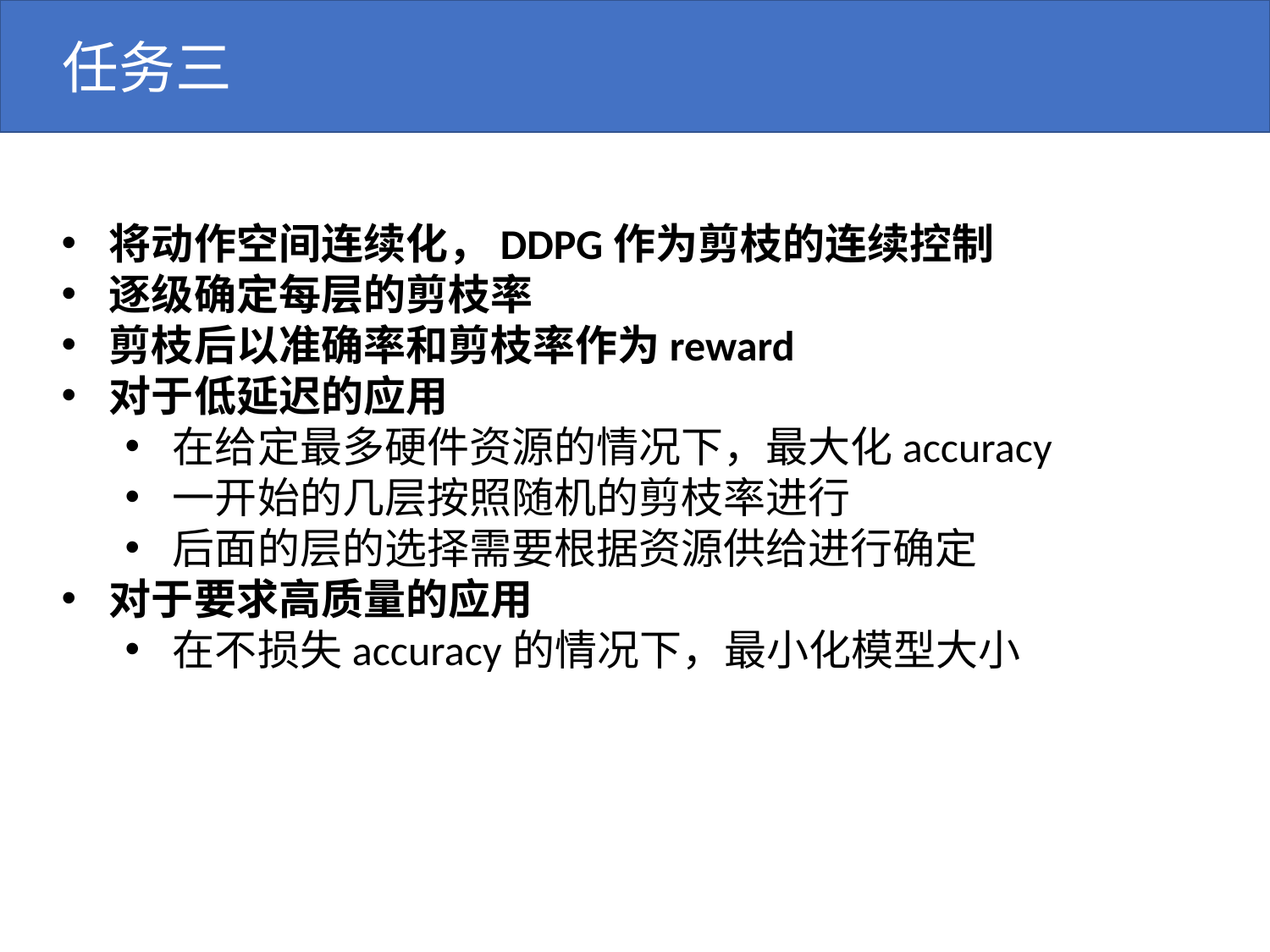

任务三
将动作空间连续化，DDPG作为剪枝的连续控制
逐级确定每层的剪枝率
剪枝后以准确率和剪枝率作为reward
对于低延迟的应用
在给定最多硬件资源的情况下，最大化accuracy
一开始的几层按照随机的剪枝率进行
后面的层的选择需要根据资源供给进行确定
对于要求高质量的应用
在不损失accuracy的情况下，最小化模型大小